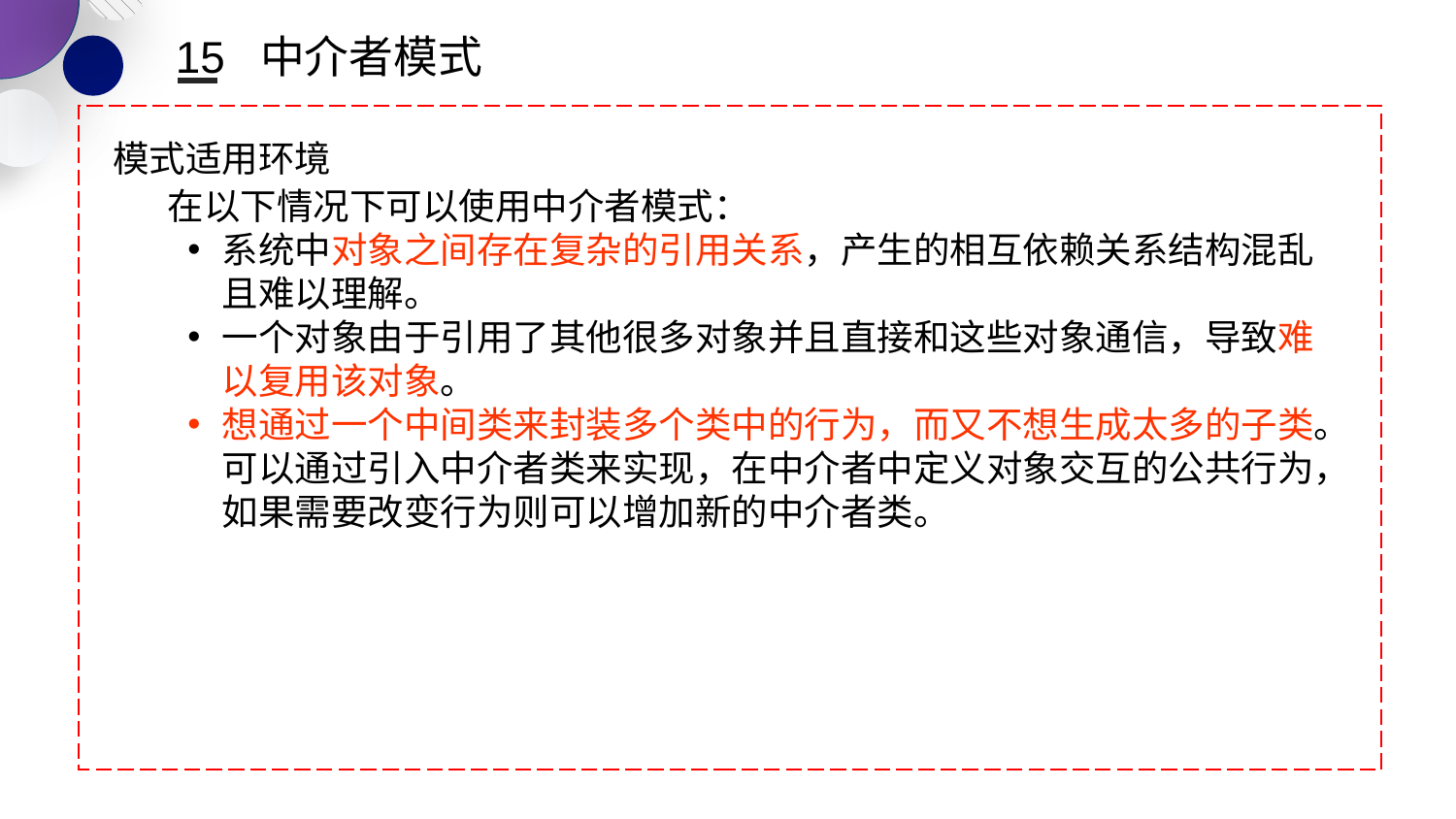

15  中介者模式

模式适用环境
在以下情况下可以使用中介者模式：
系统中对象之间存在复杂的引用关系，产生的相互依赖关系结构混乱且难以理解。
一个对象由于引用了其他很多对象并且直接和这些对象通信，导致难以复用该对象。
想通过一个中间类来封装多个类中的行为，而又不想生成太多的子类。可以通过引入中介者类来实现，在中介者中定义对象交互的公共行为，如果需要改变行为则可以增加新的中介者类。